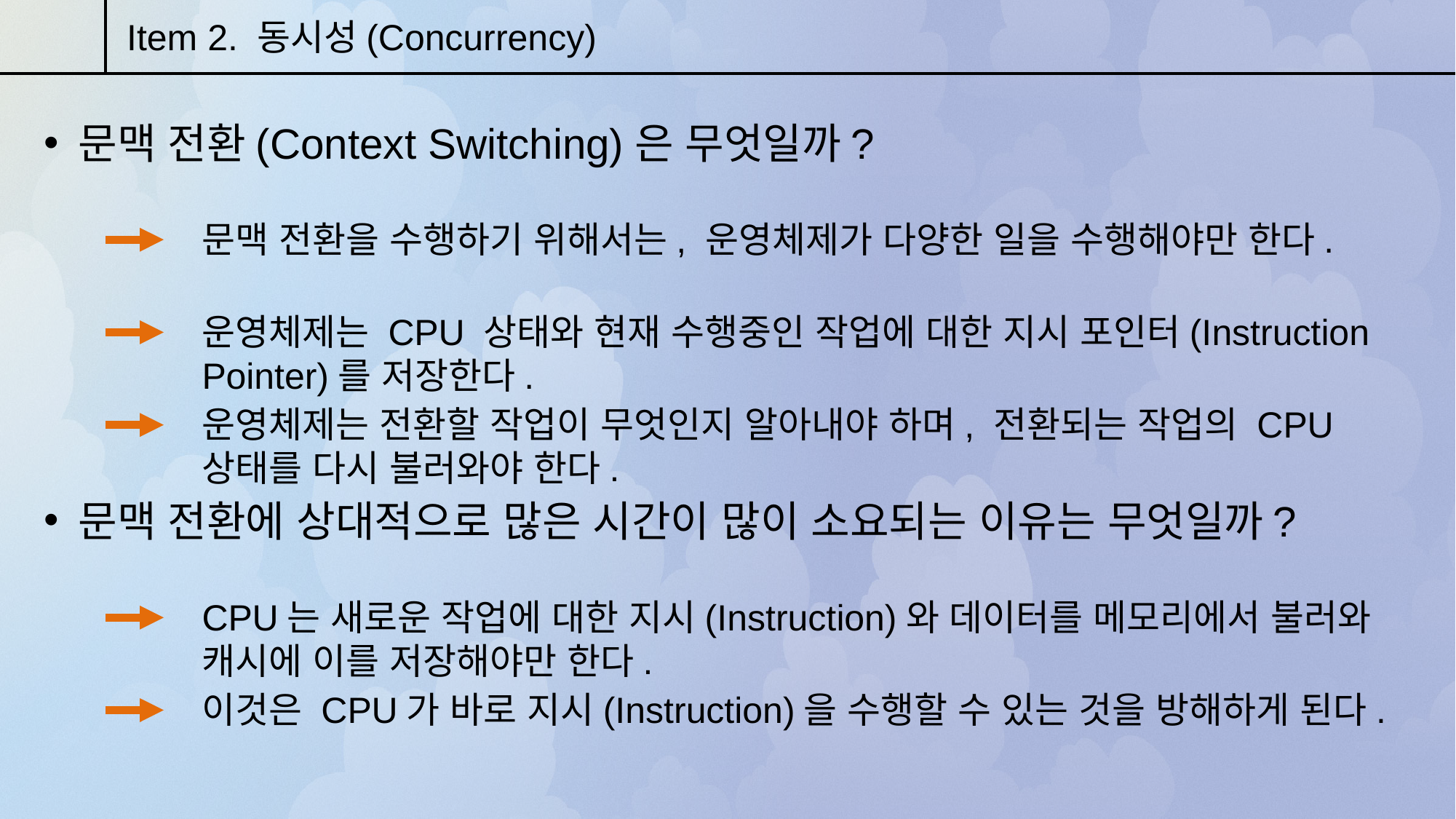

Item 2. 동시성(Concurrency)
문맥 전환(Context Switching)은 무엇일까?
문맥 전환을 수행하기 위해서는, 운영체제가 다양한 일을 수행해야만 한다.
운영체제는 CPU 상태와 현재 수행중인 작업에 대한 지시 포인터(Instruction Pointer)를 저장한다.
운영체제는 전환할 작업이 무엇인지 알아내야 하며, 전환되는 작업의 CPU 상태를 다시 불러와야 한다.
문맥 전환에 상대적으로 많은 시간이 많이 소요되는 이유는 무엇일까?
CPU는 새로운 작업에 대한 지시(Instruction)와 데이터를 메모리에서 불러와 캐시에 이를 저장해야만 한다.
이것은 CPU가 바로 지시(Instruction)을 수행할 수 있는 것을 방해하게 된다.